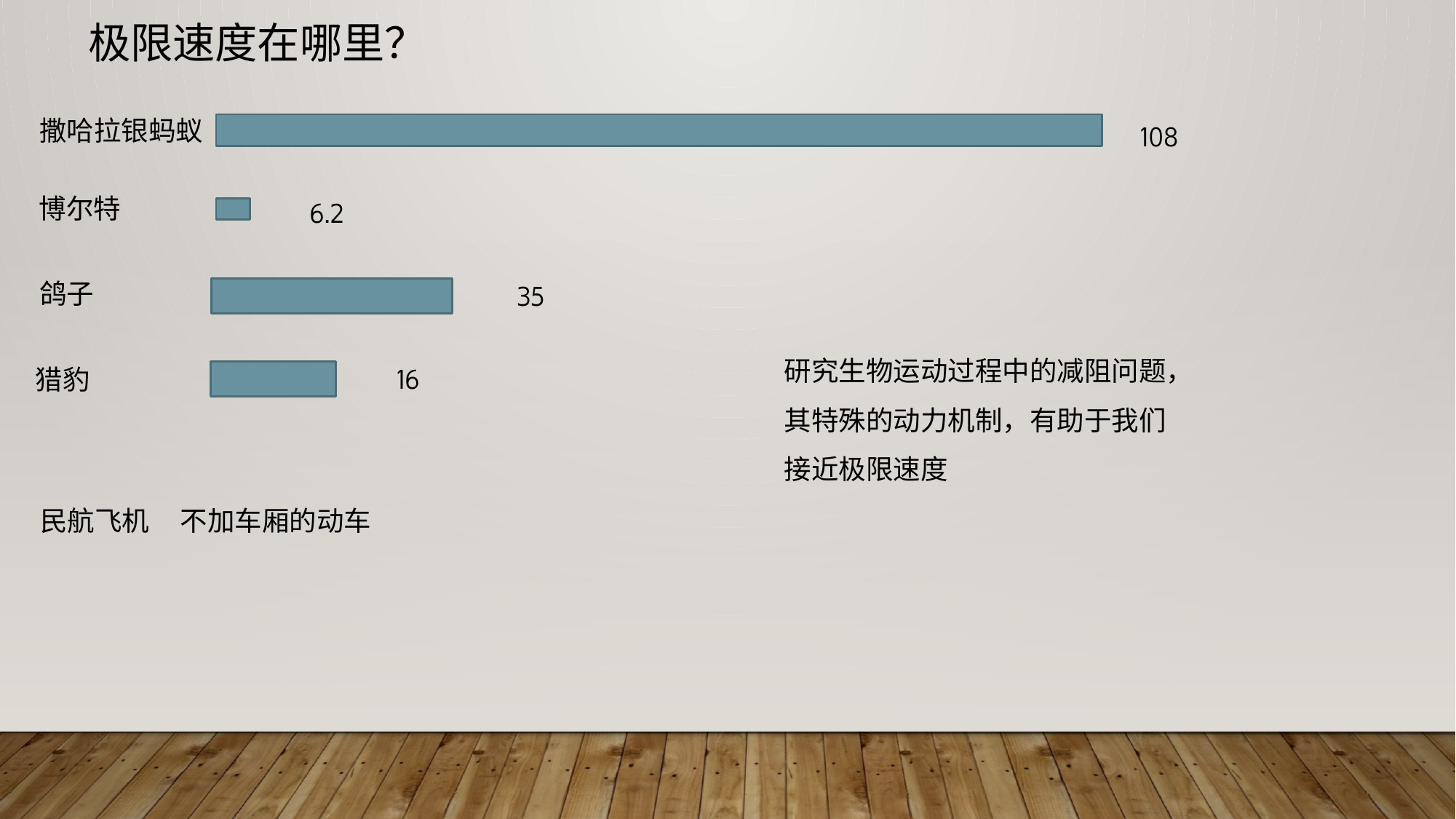

极限速度在哪里？
撒哈拉银蚂蚁

108
博尔特
6.2

鸽子
35

研究生物运动过程中的减阻问题，其特殊的动力机制，有助于我们接近极限速度
16
猎豹

民航飞机     不加车厢的动车